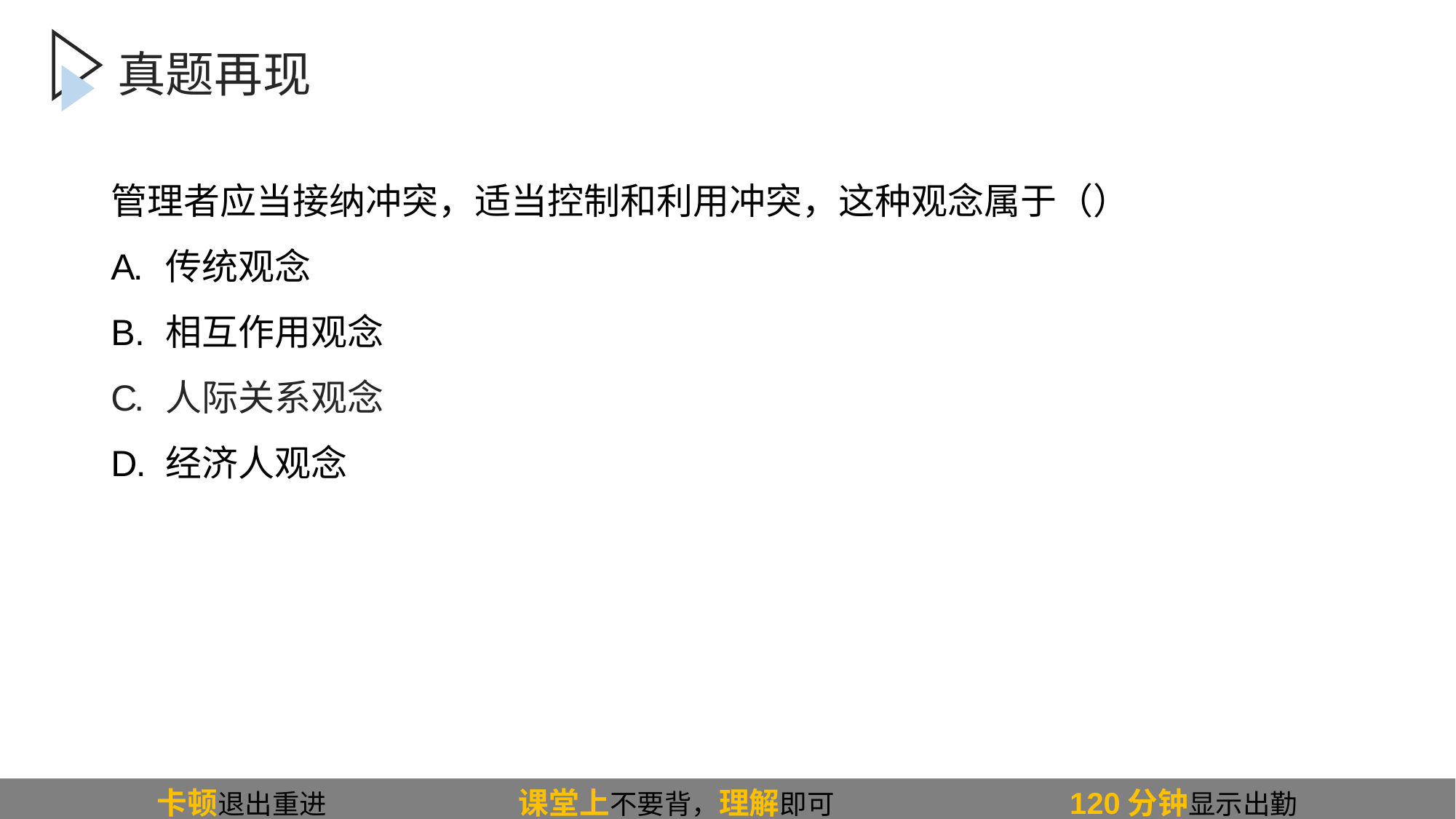

# 真题再现
管理者应当接纳冲突，适当控制和利用冲突，这种观念属于（）
传统观念
相互作用观念
人际关系观念
经济人观念